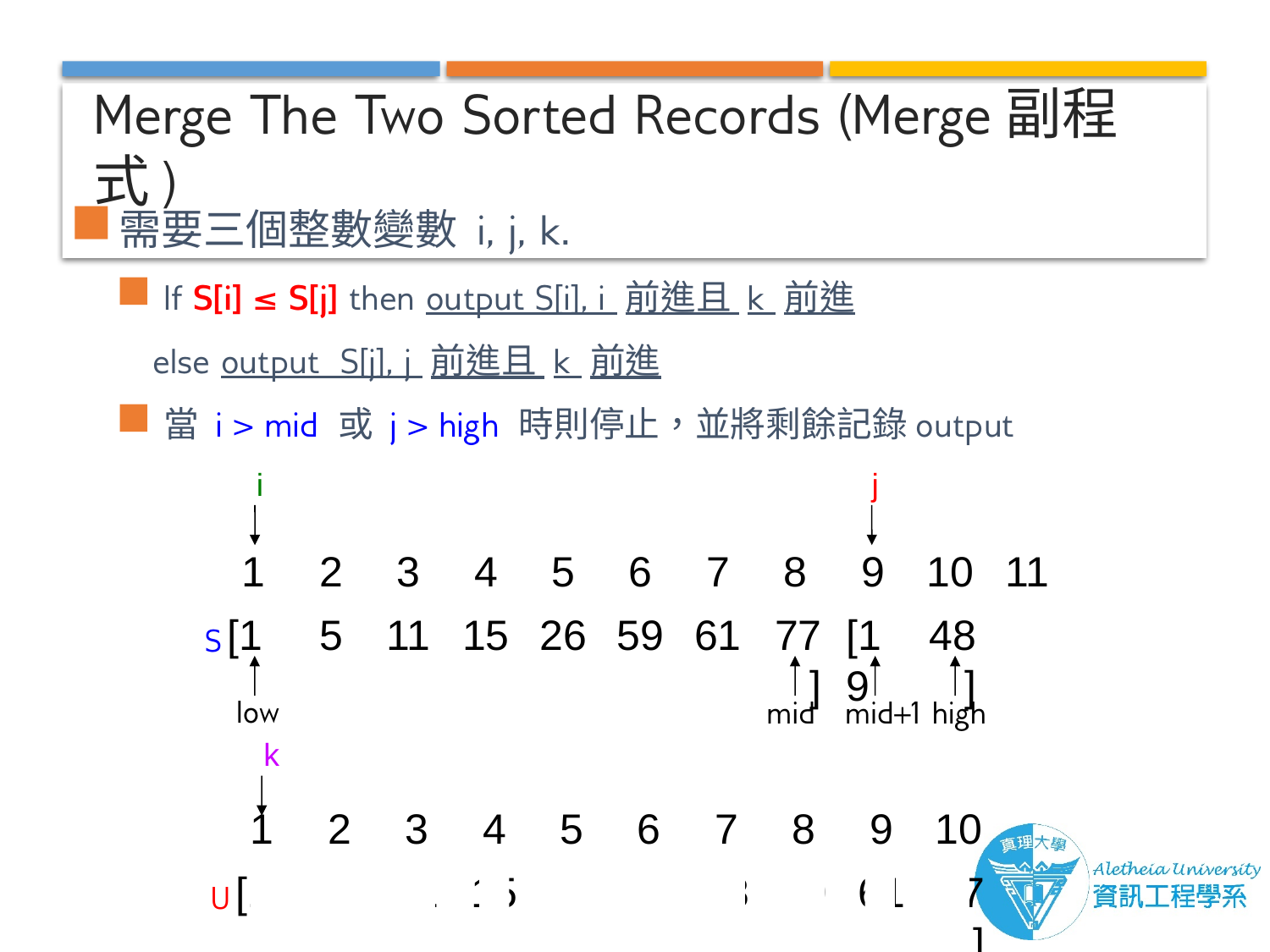

# Merge The Two Sorted Records (Merge副程式)
需要三個整數變數 i, j, k.
If S[i] ≤ S[j] then output S[i], i 前進且 k 前進
   else output  S[j], j 前進且 k 前進
當 i > mid 或 j > high 時則停止，並將剩餘記錄output

i

j

1

2

3

4

5

6

7

8

9

10

11

[1

5
11
15
26
59
61
77]
[19
48]

S

low

mid

mid+1

high
k

1

2

3

4

5

6

7

8

9

10

[1

5
11
15
19
26
48
59
61
77]

U